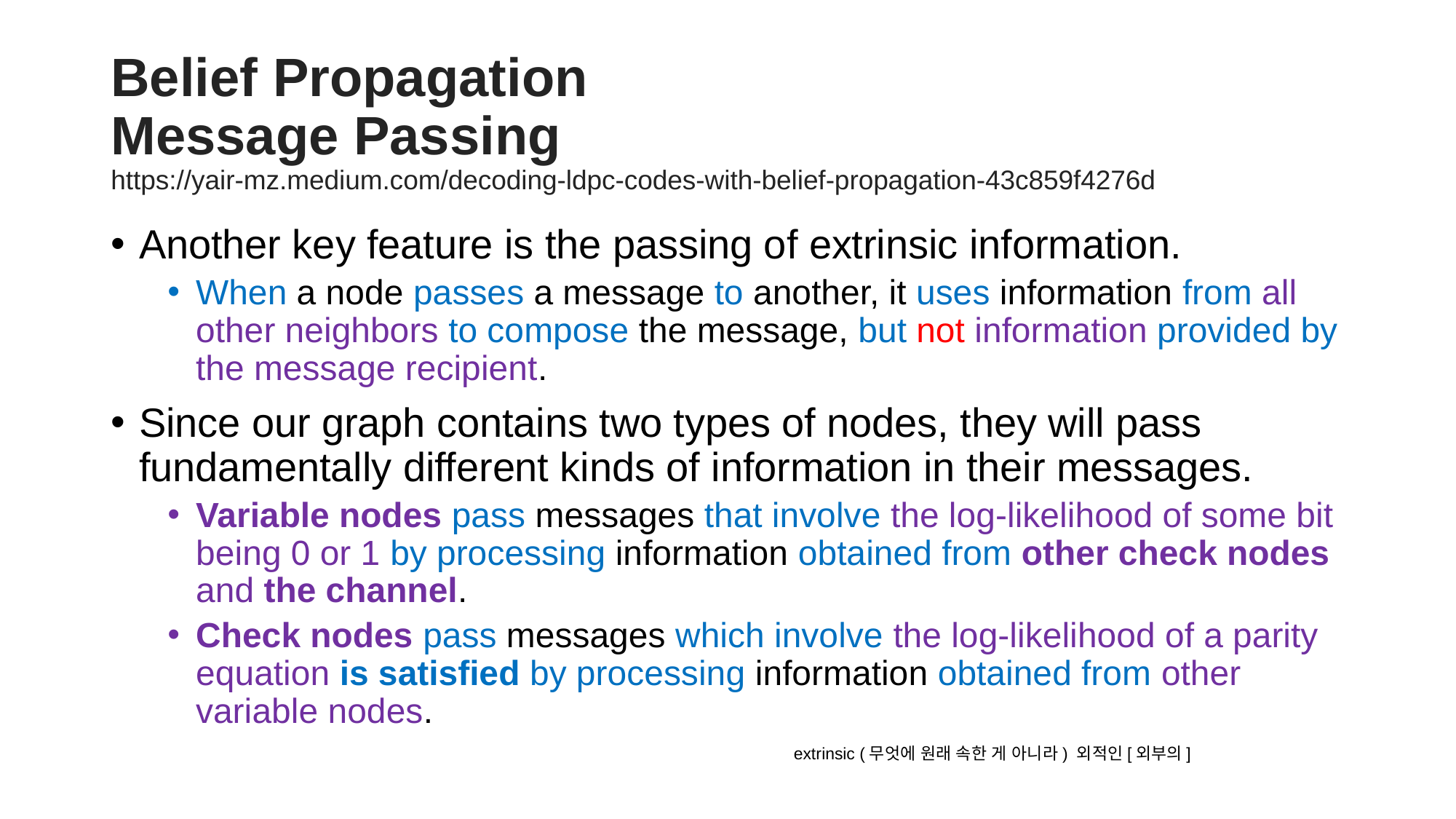

# Belief Propagation Message Passing https://yair-mz.medium.com/decoding-ldpc-codes-with-belief-propagation-43c859f4276d
Another key feature is the passing of extrinsic information.
When a node passes a message to another, it uses information from all other neighbors to compose the message, but not information provided by the message recipient.
Since our graph contains two types of nodes, they will pass fundamentally different kinds of information in their messages.
Variable nodes pass messages that involve the log-likelihood of some bit being 0 or 1 by processing information obtained from other check nodes and the channel.
Check nodes pass messages which involve the log-likelihood of a parity equation is satisfied by processing information obtained from other variable nodes.
extrinsic (무엇에 원래 속한 게 아니라) 외적인[외부의]